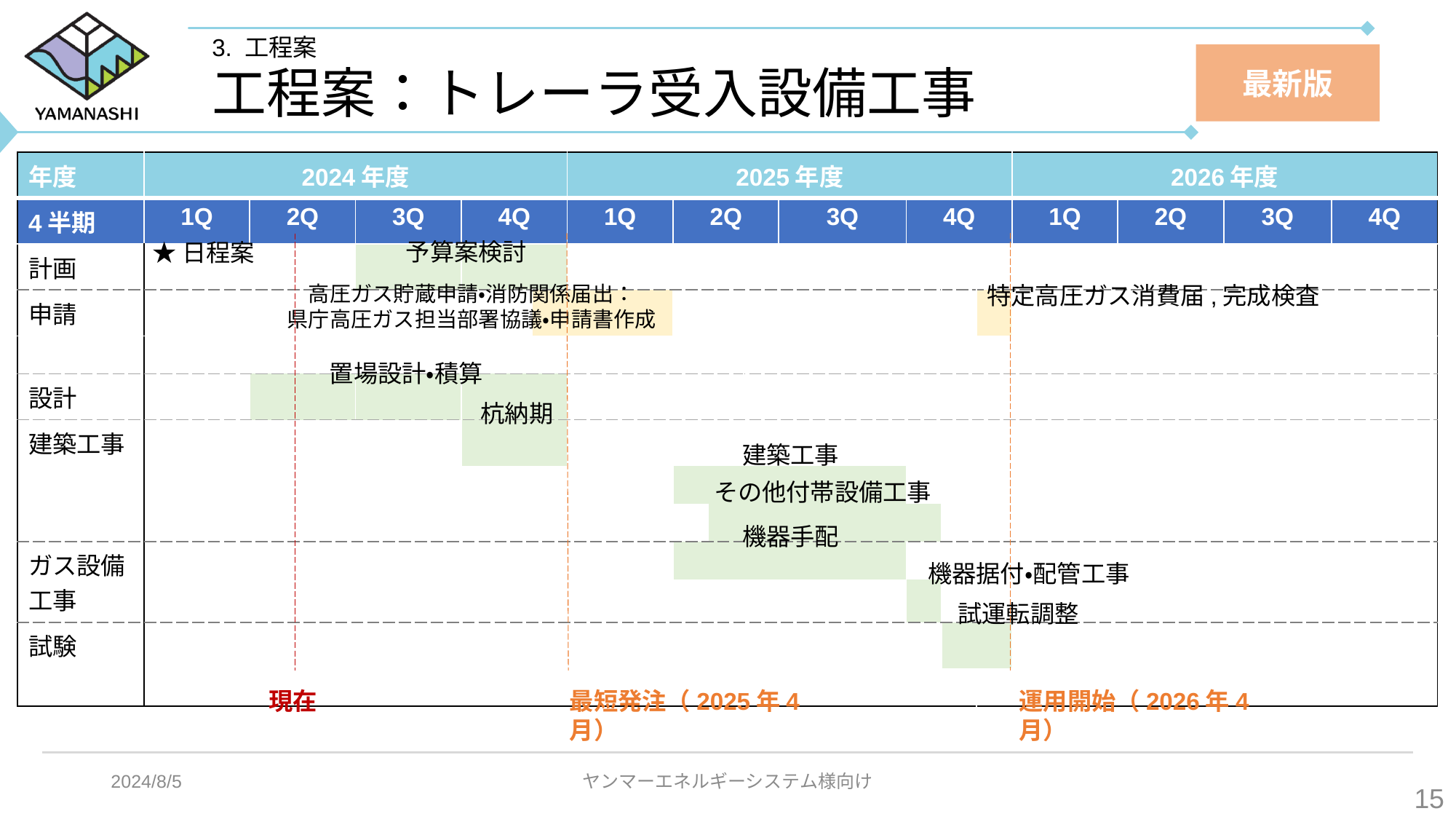

3. 工程案
最新版
# 工程案：トレーラ受入設備工事
| 年度 | 2024年度 |  |  |  |  |  | 2025年度 |  |  |  |  |  |  |  |  |  | 2026年度 |  |  |  |  |  |
| --- | --- | --- | --- | --- | --- | --- | --- | --- | --- | --- | --- | --- | --- | --- | --- | --- | --- | --- | --- | --- | --- | --- |
| 4半期 | 1Q | 2Q | 3Q | 4Q |  |  | 1Q | 2Q |  |  | 3Q |  |  | 4Q |  |  | 1Q |  |  | 2Q | 3Q | 4Q |
| 計画 |  |  |  |  |  |  |  |  |  |  |  |  |  |  |  |  |  |  |  |  |  |  |
| 申請 |  |  |  |  |  |  |  |  |  |  |  |  |  |  |  |  |  |  |  |  |  |  |
|  |  |  |  |  |  |  |  |  |  |  |  |  |  |  |  |  |  |  |  |  |  |  |
| 設計 |  |  |  |  |  |  |  |  |  |  |  |  |  |  |  |  |  |  |  |  |  |  |
| 建築工事 |  |  |  |  |  |  |  |  |  |  |  |  |  |  |  |  |  |  |  |  |  |  |
|  |  |  |  |  |  |  |  |  |  |  |  |  |  |  |  |  |  |  |  |  |  |  |
|  |  |  |  |  |  |  |  |  |  |  |  |  |  |  |  |  |  |  |  |  |  |  |
| ガス設備工事 |  |  |  |  |  |  |  |  |  |  |  |  |  |  |  |  |  |  |  |  |  |  |
|  |  |  |  |  |  |  |  |  |  |  |  |  |  |  |  |  |  |  |  |  |  |  |
| 試験 |  |  |  |  |  |  |  |  |  |  |  |  |  |  |  |  |  |  |  |  |  |  |
|  |  |  |  |  |  |  |  |  |  |  |  |  |  |  |  |  |  |  |  |  |  |  |
予算案検討
★日程案
高圧ガス貯蔵申請・消防関係届出：
県庁高圧ガス担当部署協議・申請書作成
特定高圧ガス消費届,完成検査
置場設計・積算
杭納期
建築工事
その他付帯設備工事
機器手配
機器据付・配管工事
試運転調整
現在
最短発注（2025年4月）
運用開始（2026年4月）
2024/8/5
ヤンマーエネルギーシステム様向け
15